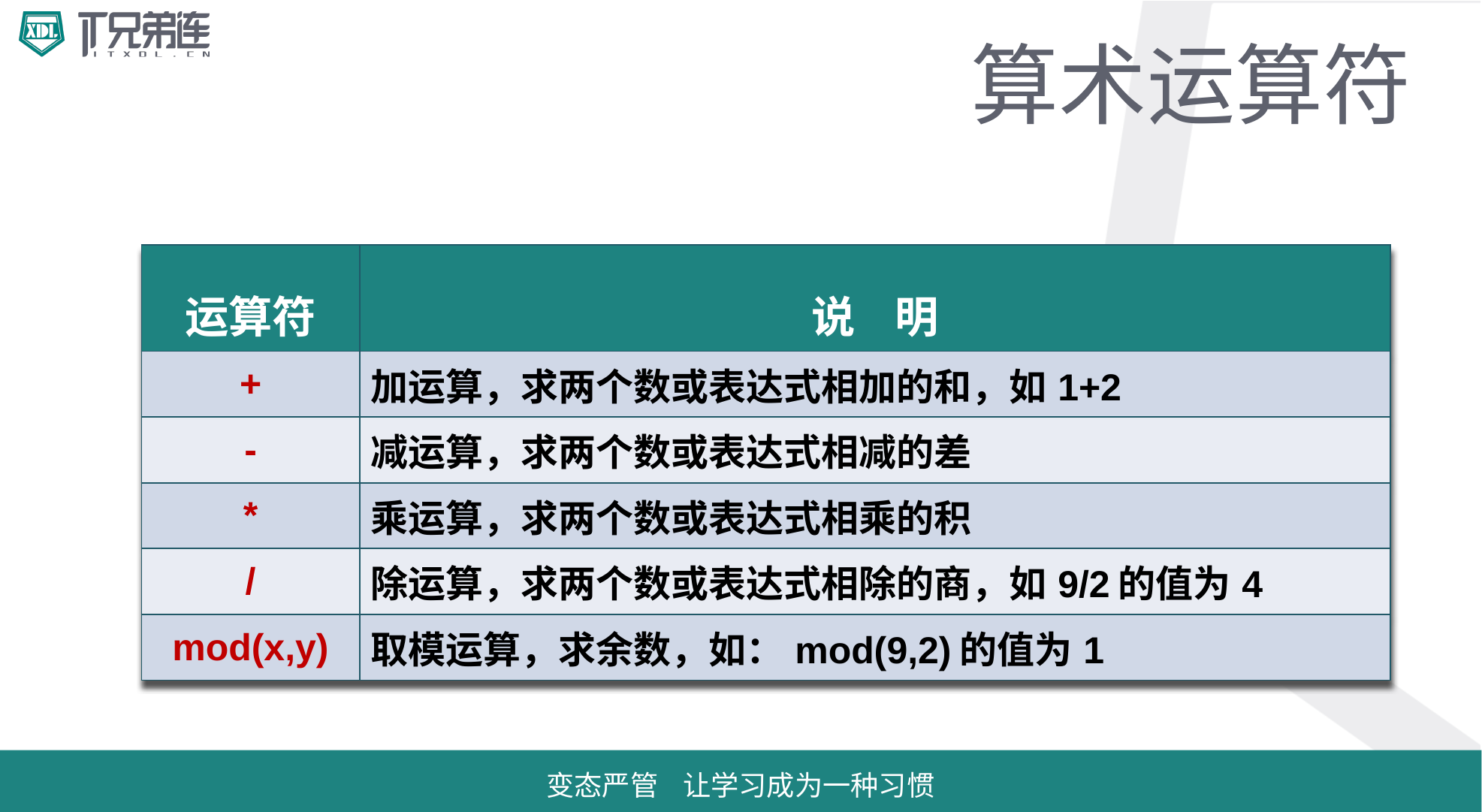

# 算术运算符
| 运算符 | 说 明 |
| --- | --- |
| + | 加运算，求两个数或表达式相加的和，如1+2 |
| - | 减运算，求两个数或表达式相减的差 |
| \* | 乘运算，求两个数或表达式相乘的积 |
| / | 除运算，求两个数或表达式相除的商，如9/2的值为4 |
| mod(x,y) | 取模运算，求余数，如：mod(9,2)的值为1 |